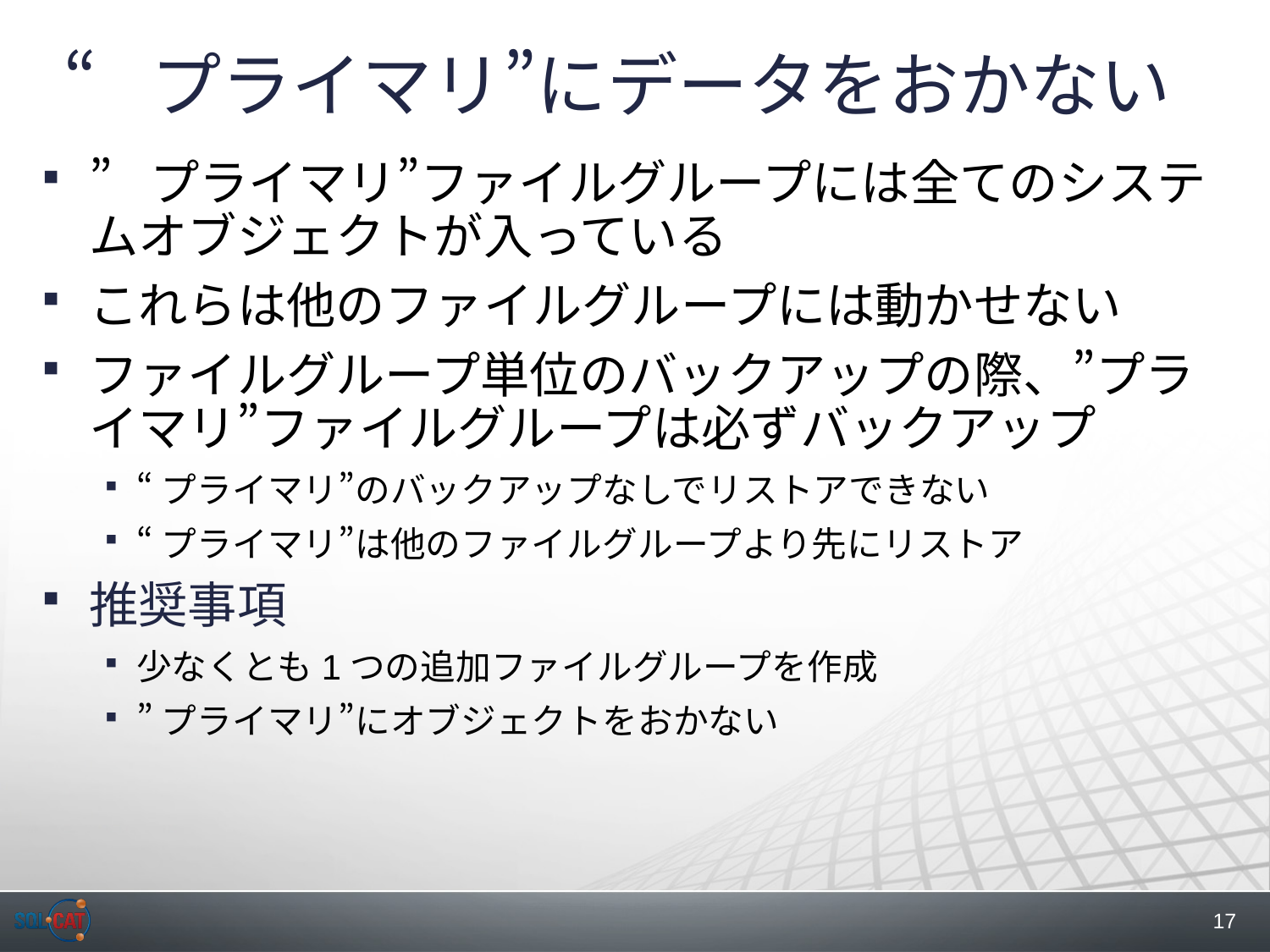

# “プライマリ”にデータをおかない
”プライマリ”ファイルグループには全てのシステムオブジェクトが入っている
これらは他のファイルグループには動かせない
ファイルグループ単位のバックアップの際、”プライマリ”ファイルグループは必ずバックアップ
“プライマリ”のバックアップなしでリストアできない
“プライマリ”は他のファイルグループより先にリストア
推奨事項
少なくとも1つの追加ファイルグループを作成
”プライマリ”にオブジェクトをおかない